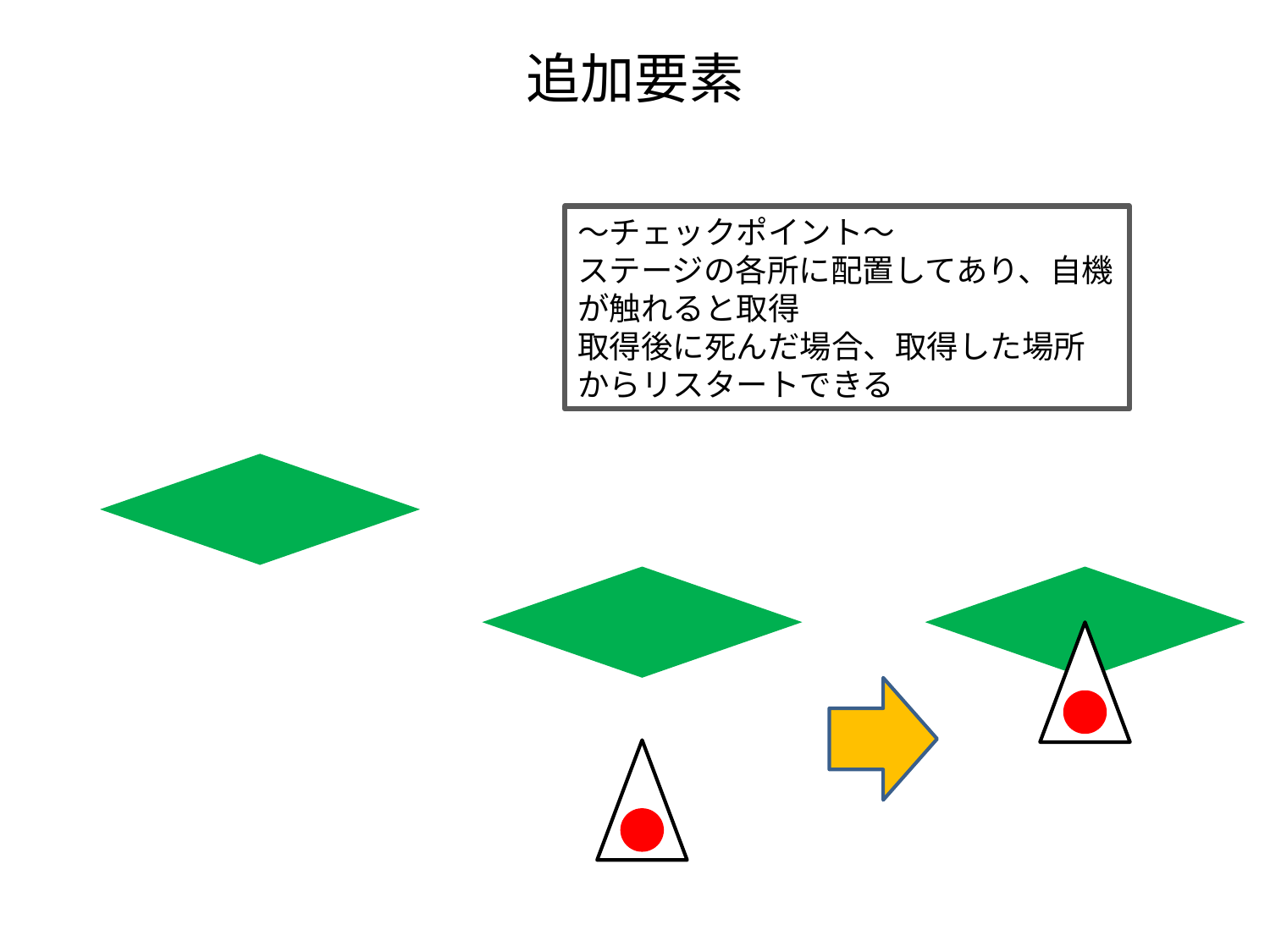

# 追加要素
～チェックポイント～
ステージの各所に配置してあり、自機が触れると取得
取得後に死んだ場合、取得した場所からリスタートできる